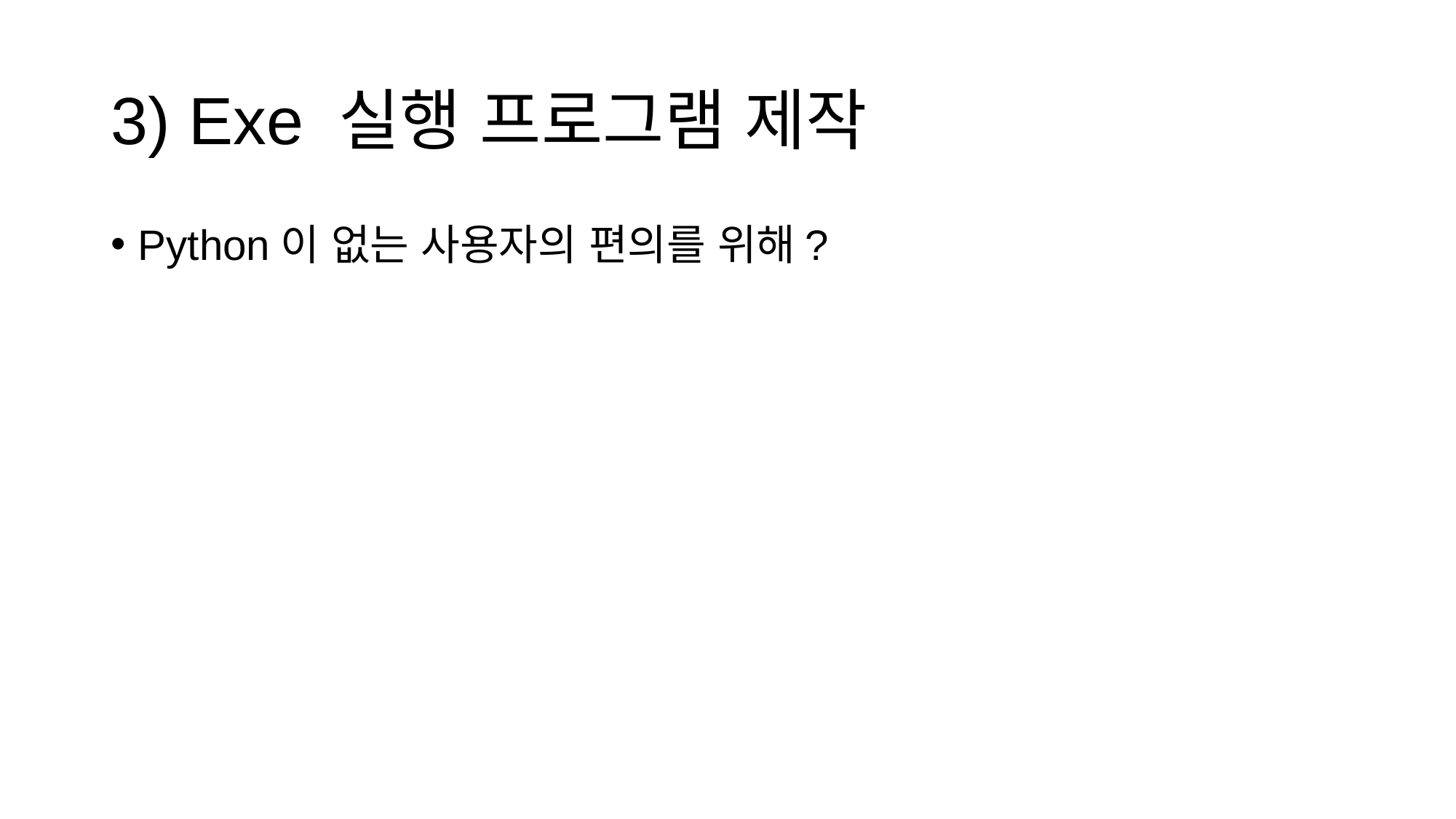

# 3) Exe 실행 프로그램 제작
Python이 없는 사용자의 편의를 위해?